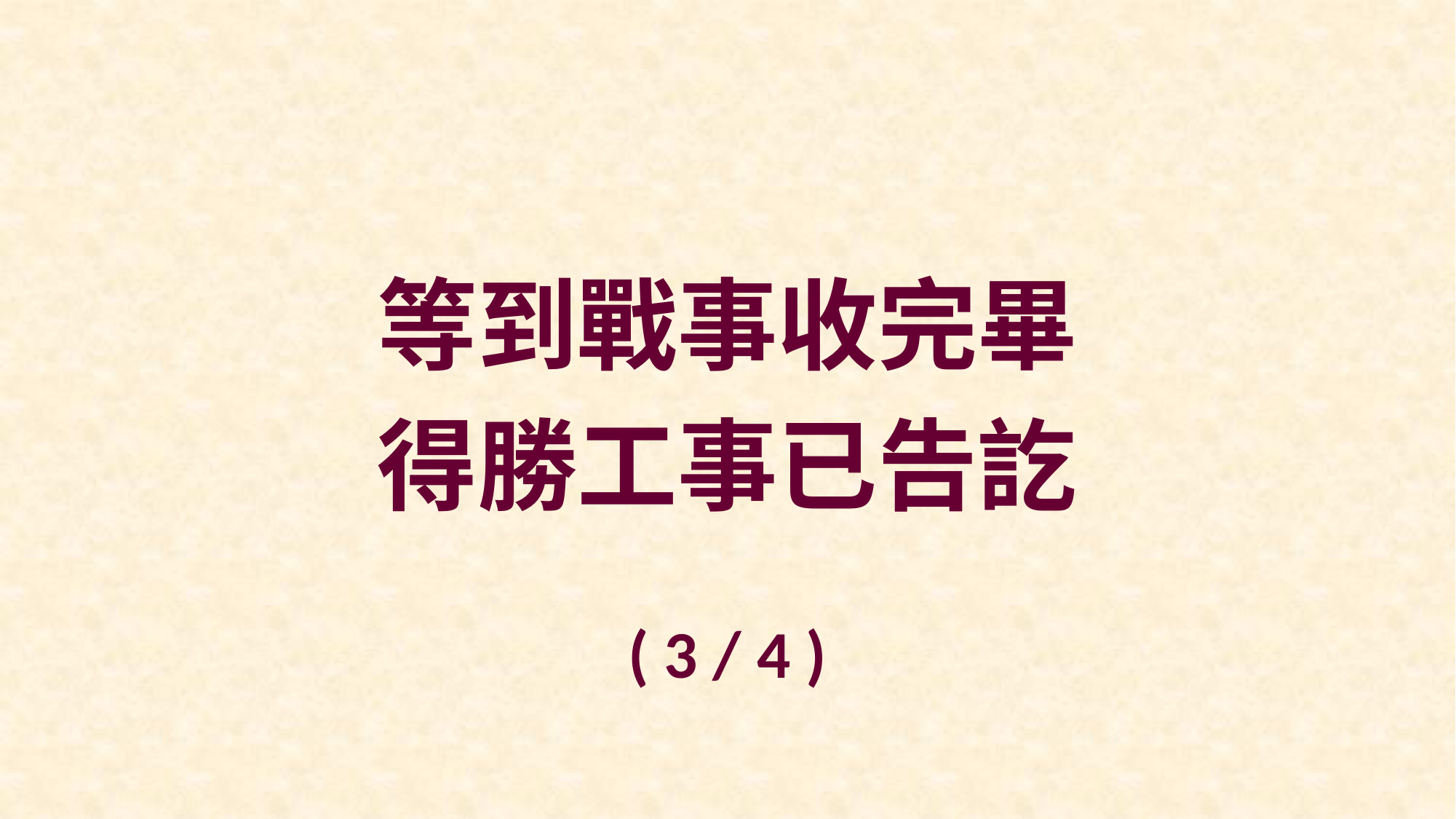

等到戰事收完畢
得勝工事已告訖
( 3 / 4 )